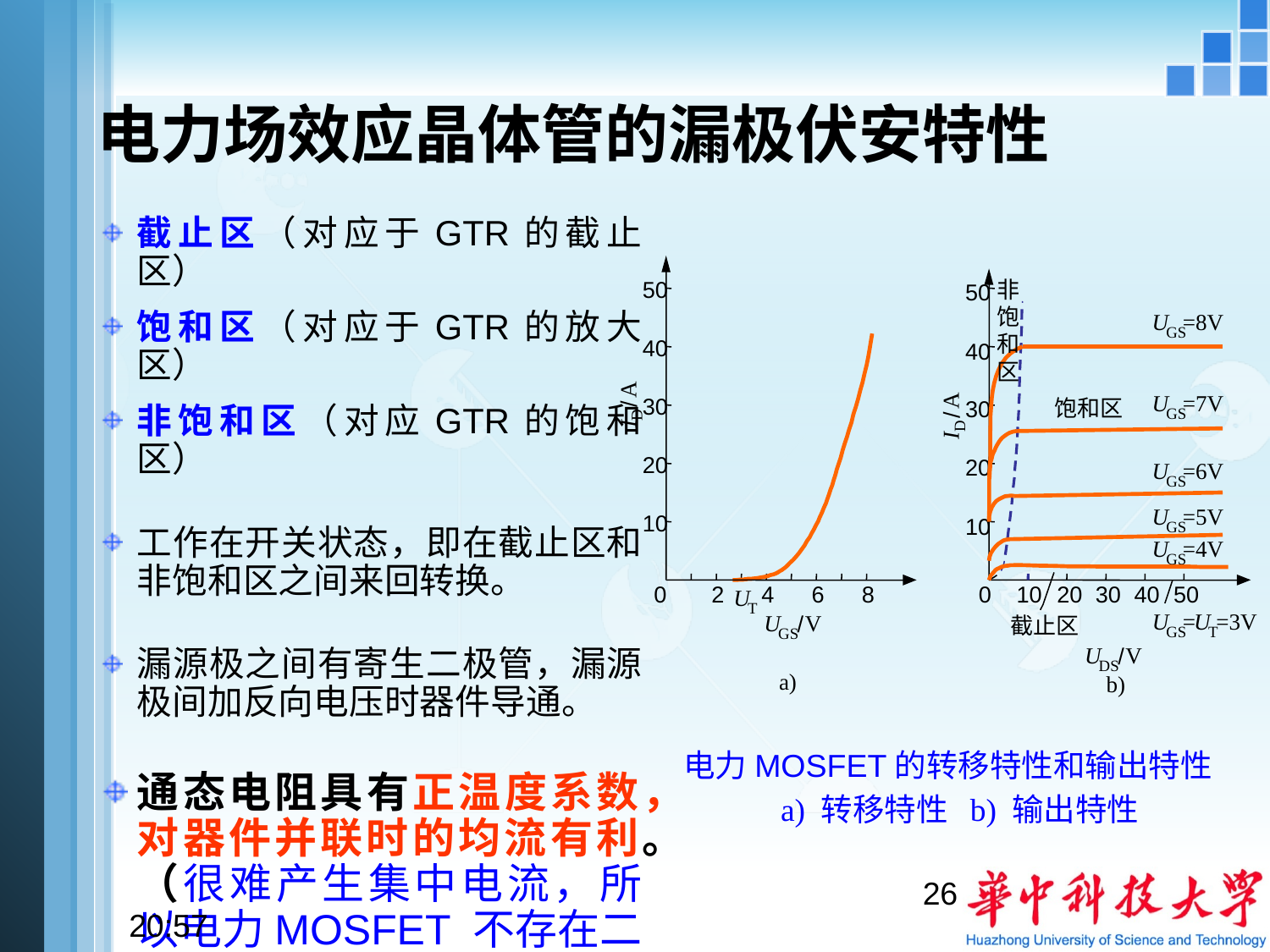

# 电力场效应晶体管的漏极伏安特性

截止区（对应于GTR的截止区）
饱和区（对应于GTR的放大区）
非饱和区（对应GTR的饱和区）

工作在开关状态，即在截止区和非饱和区之间来回转换。

漏源极之间有寄生二极管，漏源极间加反向电压时器件导通。

通态电阻具有正温度系数，对器件并联时的均流有利。（很难产生集中电流，所以电力MOSFET 不存在二次击穿的问题？？）

非
50
50

饱
U
=8V

GS

和
40

40

区

A

A
U
=7V
/
30

饱和区
30
/
GS

D

I
D
I

20
20
U
=6V

GS

U
=5V
10

10
GS

U
=4V

GS

0

2
4
6
8
0

10
20
30
40

50
U
T
U
=
U
=3V
U
V
/
截止区
GS
T
GS
U
V
/
DS
a)
b)
电力MOSFET的转移特性和输出特性
   a) 转移特性  b) 输出特性
26
20:57